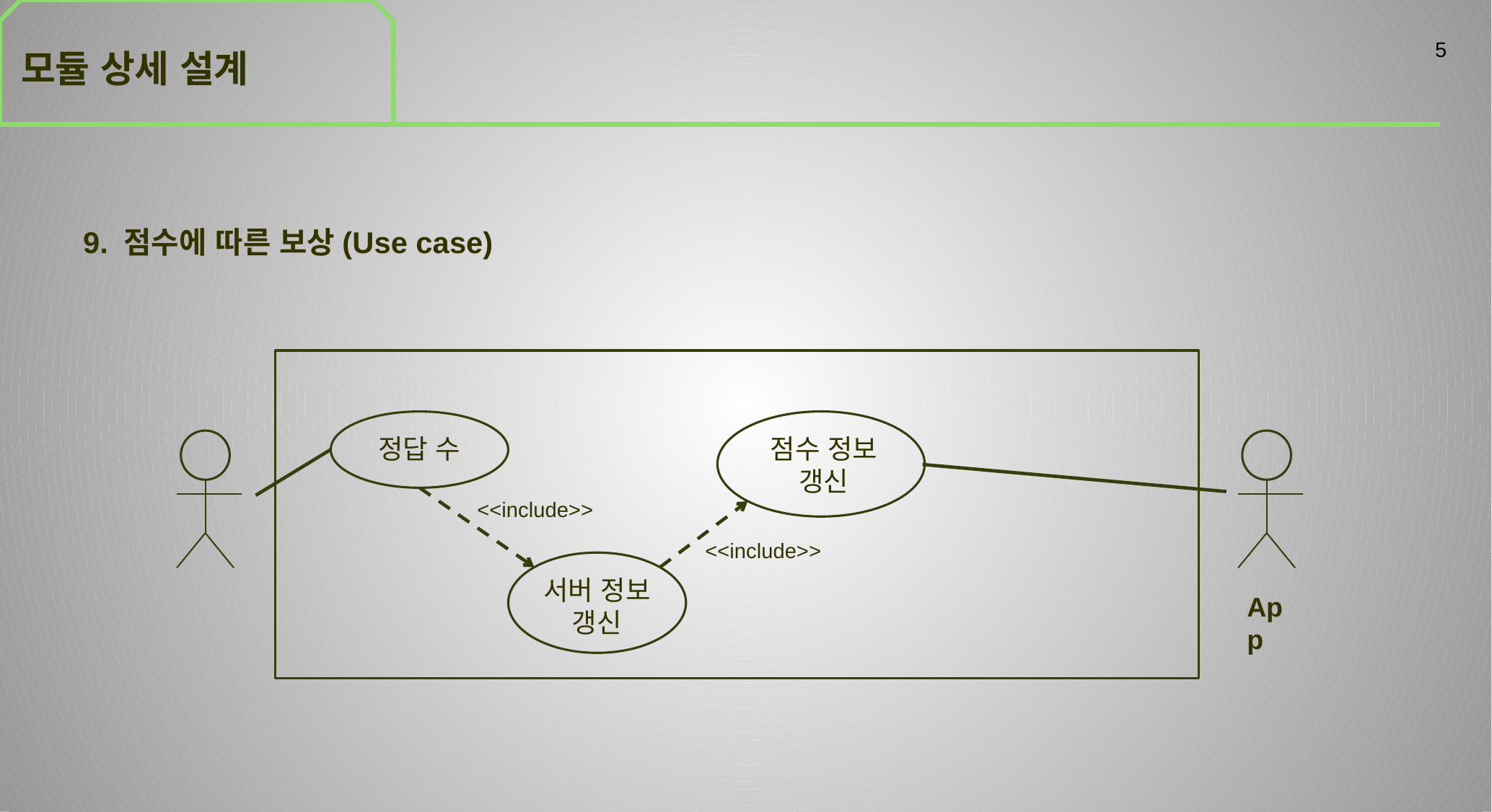

모듈 상세 설계
5
9. 점수에 따른 보상(Use case)

점수 정보
갱신
정답 수

<<include>>
<<include>>

서버 정보
갱신
App